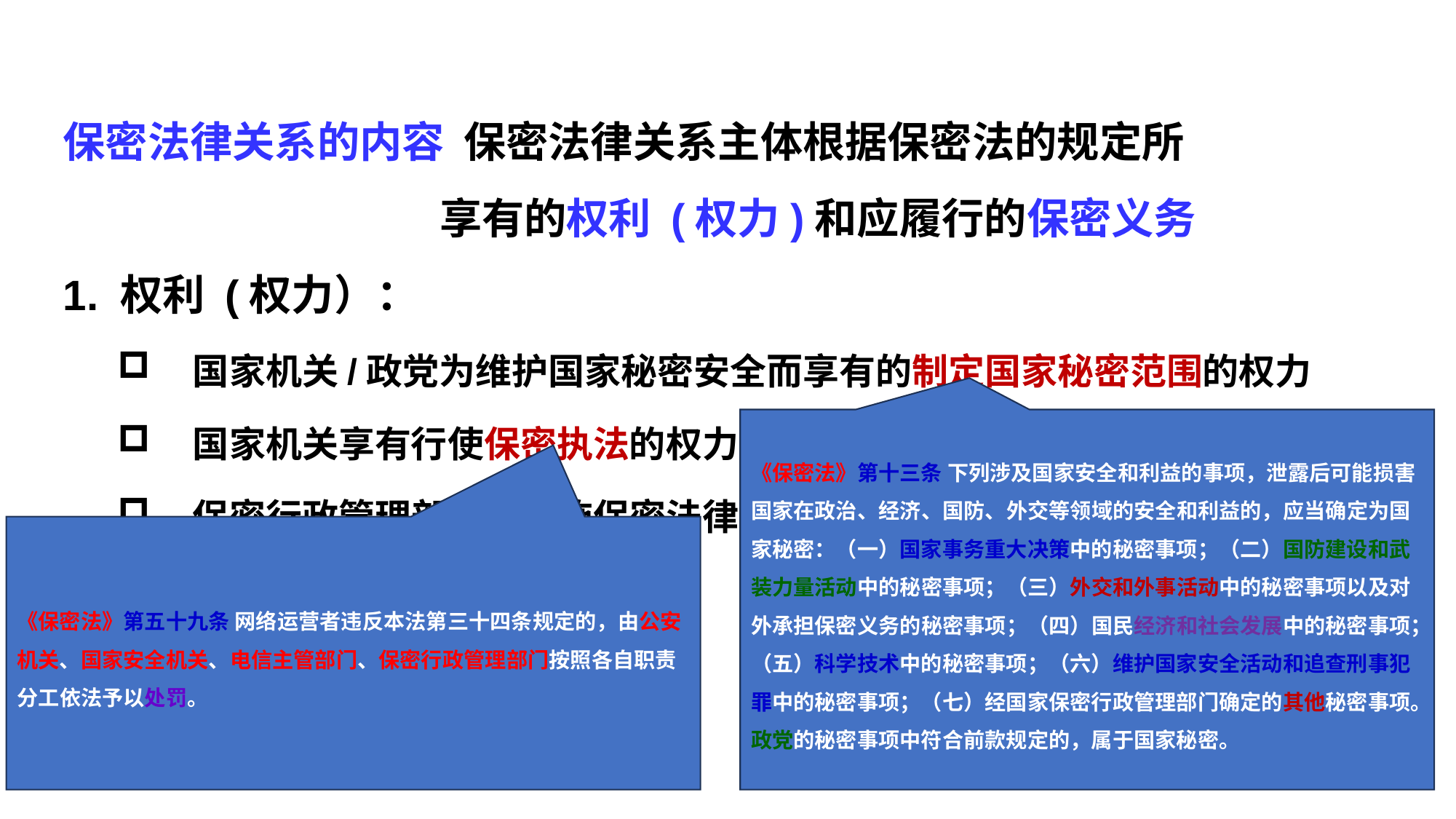

保密法律关系的内容  保密法律关系主体根据保密法的规定所
                                      享有的权利 (权力)和应履行的保密义务
1. 权利 (权力）：
    国家机关/政党为维护国家秘密安全而享有的制定国家秘密范围的权力
    国家机关享有行使保密执法的权力
    保密行政管理部门为实施保密法律法规而享有的监督管理的权力
《保密法》第十三条 下列涉及国家安全和利益的事项，泄露后可能损害国家在政治、经济、国防、外交等领域的安全和利益的，应当确定为国家秘密：（一）国家事务重大决策中的秘密事项；（二）国防建设和武装力量活动中的秘密事项；（三）外交和外事活动中的秘密事项以及对外承担保密义务的秘密事项；（四）国民经济和社会发展中的秘密事项；（五）科学技术中的秘密事项；（六）维护国家安全活动和追查刑事犯罪中的秘密事项；（七）经国家保密行政管理部门确定的其他秘密事项。政党的秘密事项中符合前款规定的，属于国家秘密。
《保密法》第五十九条 网络运营者违反本法第三十四条规定的，由公安机关、国家安全机关、电信主管部门、保密行政管理部门按照各自职责分工依法予以处罚。